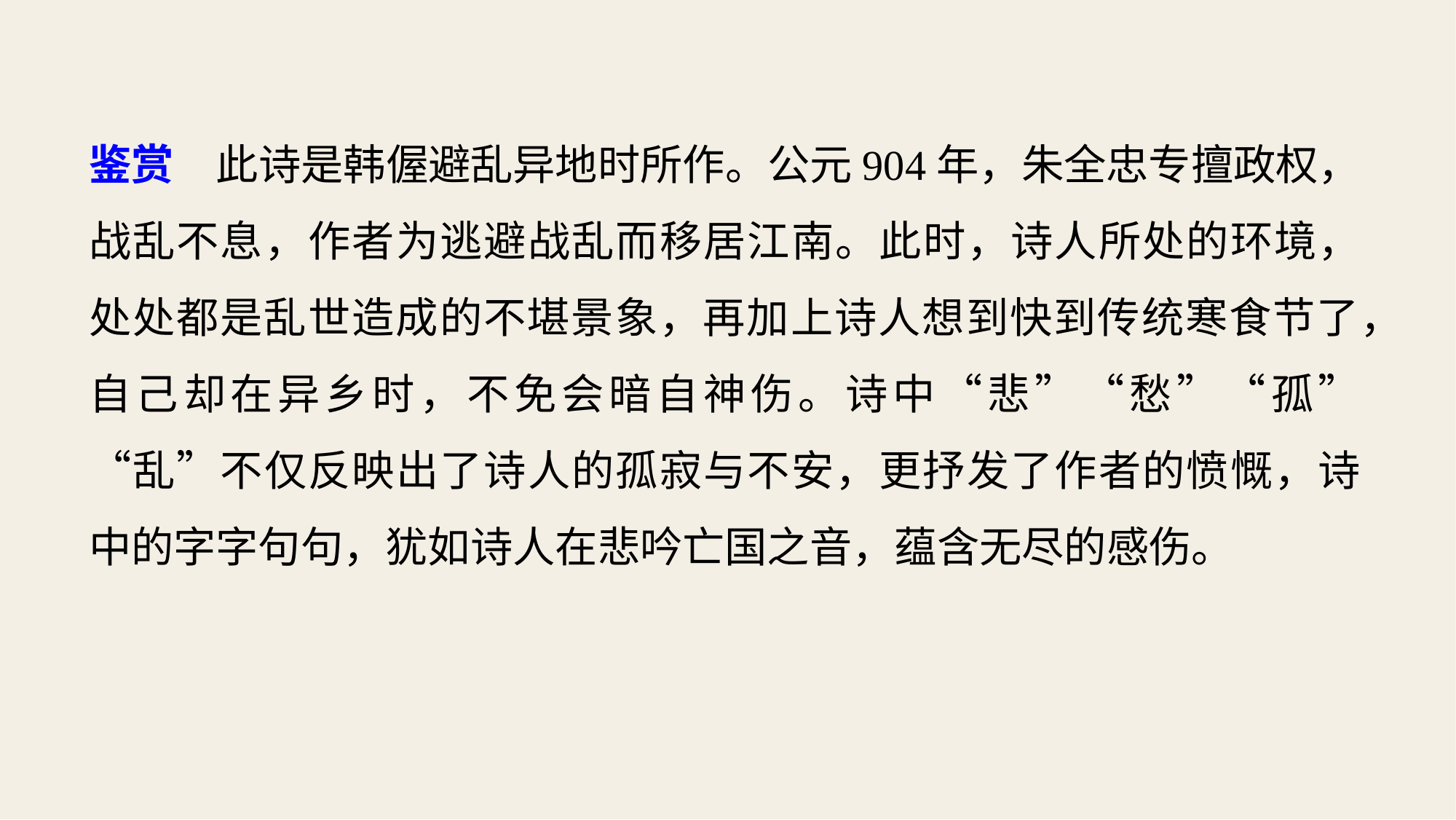

鉴赏　此诗是韩偓避乱异地时所作。公元904年，朱全忠专擅政权，战乱不息，作者为逃避战乱而移居江南。此时，诗人所处的环境，处处都是乱世造成的不堪景象，再加上诗人想到快到传统寒食节了，自己却在异乡时，不免会暗自神伤。诗中“悲”“愁”“孤”“乱”不仅反映出了诗人的孤寂与不安，更抒发了作者的愤慨，诗中的字字句句，犹如诗人在悲吟亡国之音，蕴含无尽的感伤。